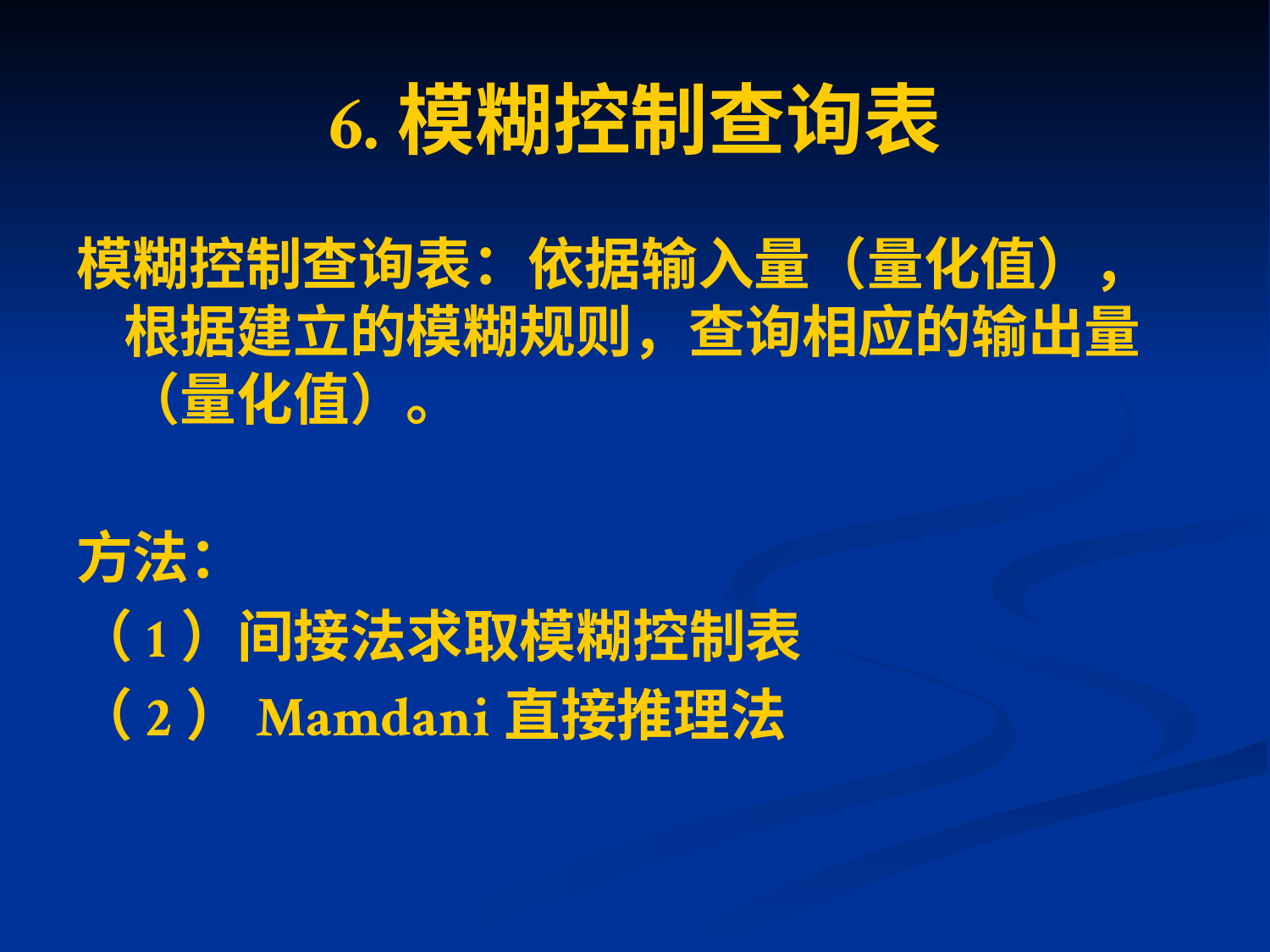

# 6.模糊控制查询表
模糊控制查询表：依据输入量（量化值），根据建立的模糊规则，查询相应的输出量（量化值）。

方法：
（1）间接法求取模糊控制表
（2）Mamdani直接推理法